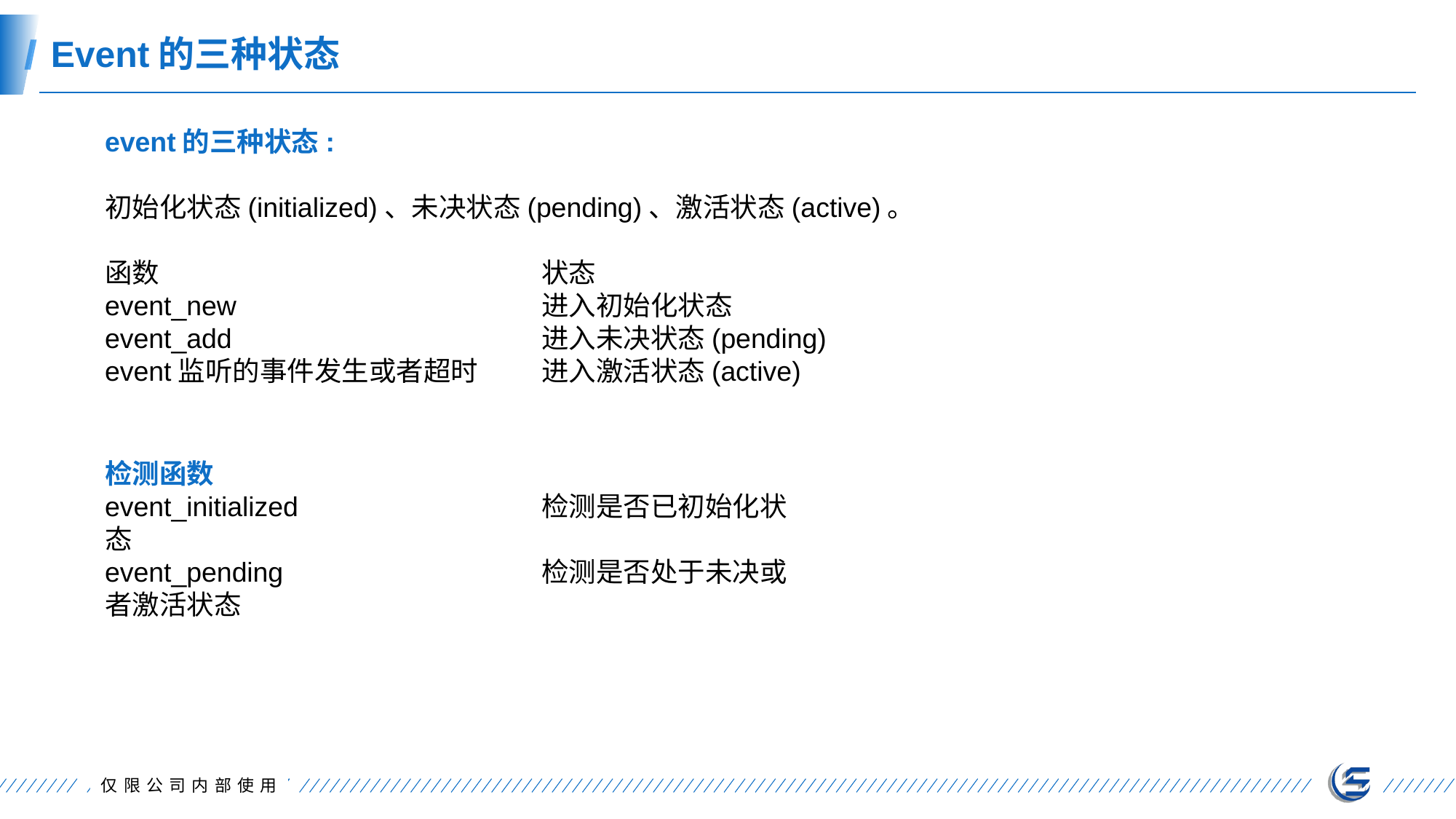

Event的三种状态
event的三种状态:

初始化状态(initialized)、未决状态(pending)、激活状态(active)。

函数				状态
event_new			进入初始化状态
event_add			进入未决状态(pending)
event监听的事件发生或者超时	进入激活状态(active)
检测函数
event_initialized			检测是否已初始化状态
event_pending 			检测是否处于未决或者激活状态